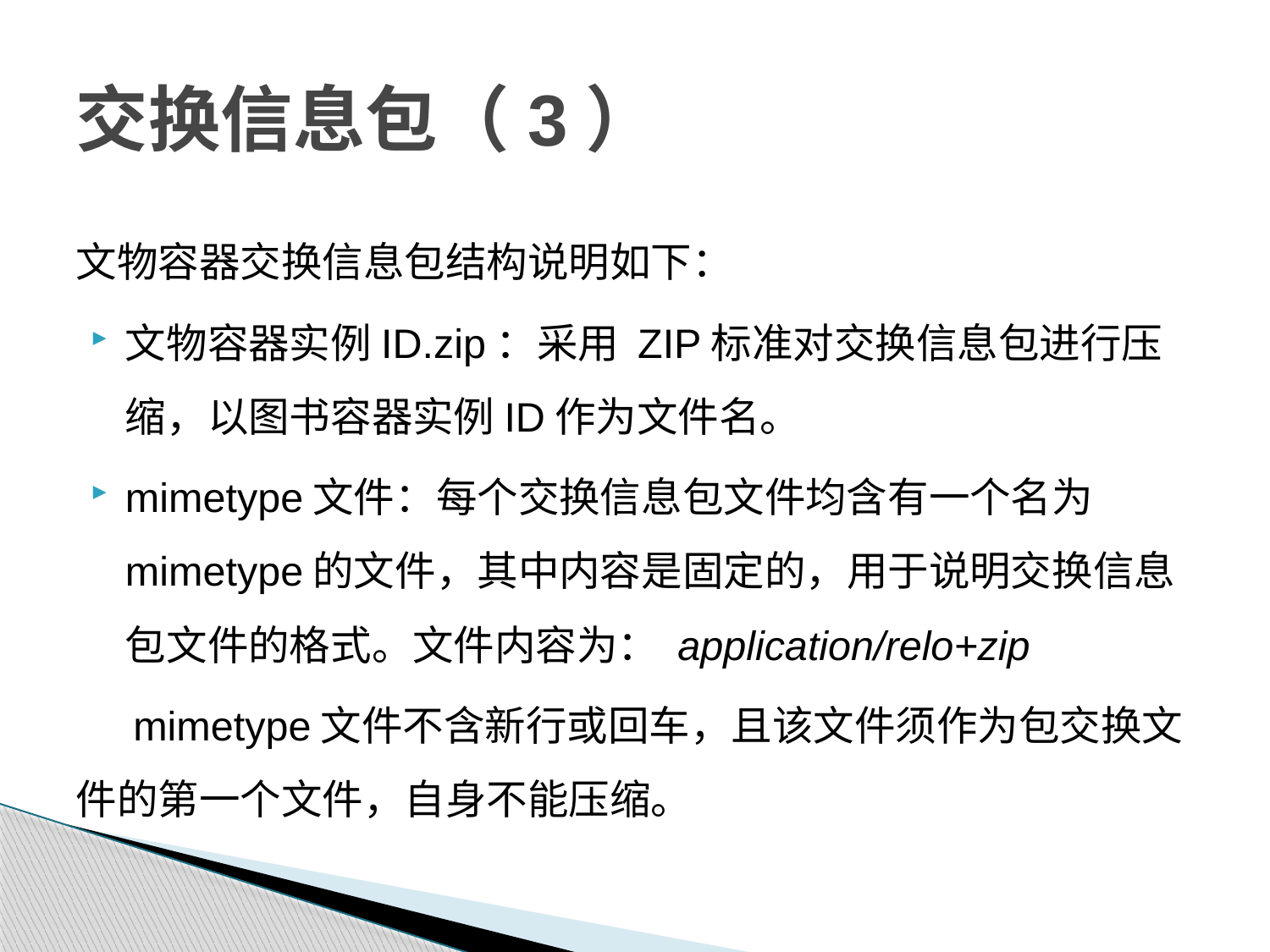

# 交换信息包（3）
文物容器交换信息包结构说明如下：
文物容器实例ID.zip：采用 ZIP标准对交换信息包进行压缩，以图书容器实例ID作为文件名。
mimetype文件：每个交换信息包文件均含有一个名为mimetype的文件，其中内容是固定的，用于说明交换信息包文件的格式。文件内容为： application/relo+zip
     mimetype文件不含新行或回车，且该文件须作为包交换文件的第一个文件，自身不能压缩。